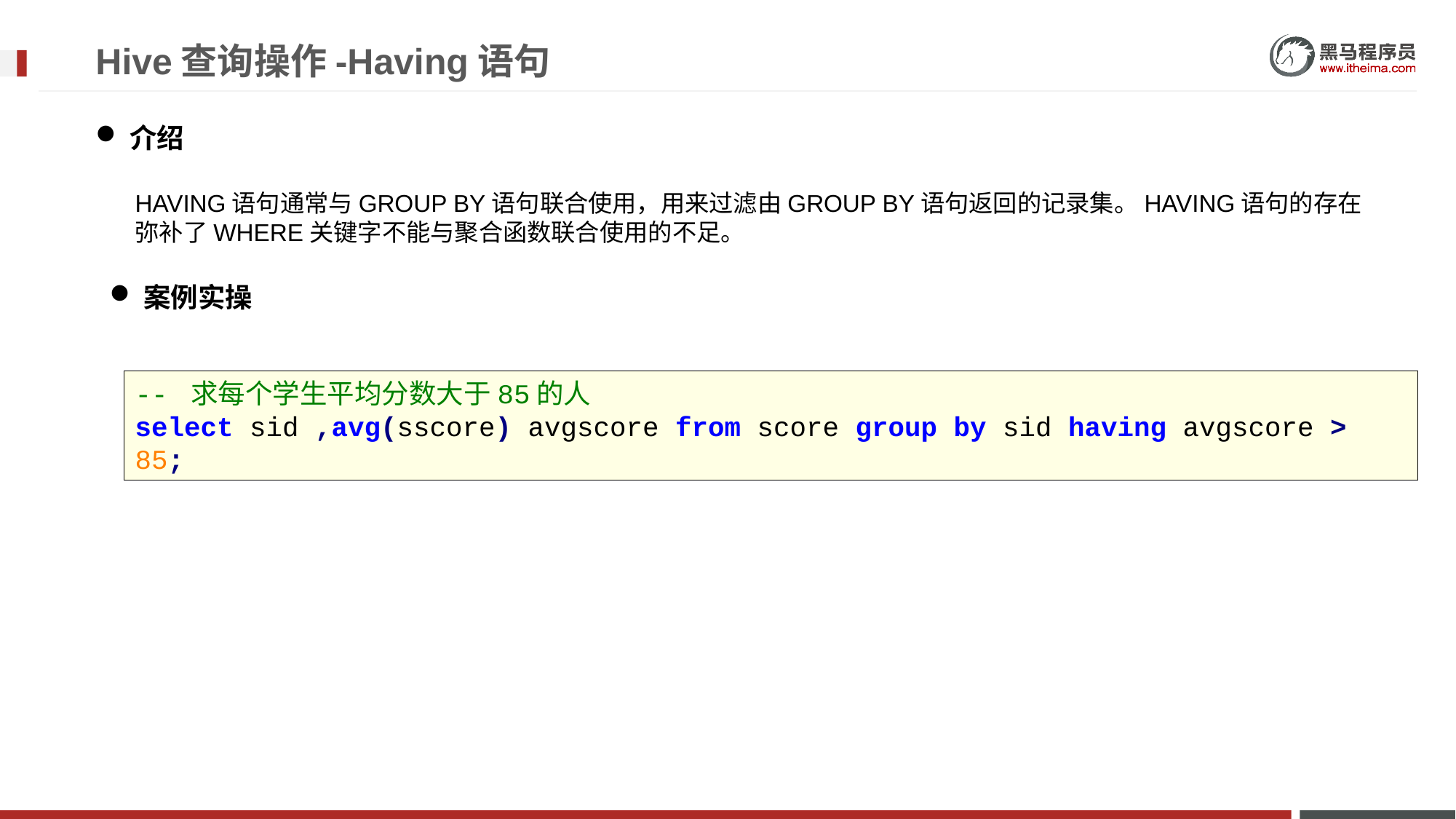

# Hive查询操作-Having语句
介绍
HAVING语句通常与GROUP BY语句联合使用，用来过滤由GROUP BY语句返回的记录集。HAVING语句的存在弥补了WHERE关键字不能与聚合函数联合使用的不足。
案例实操
-- 求每个学生平均分数大于85的人
select sid ,avg(sscore) avgscore from score group by sid having avgscore > 85;